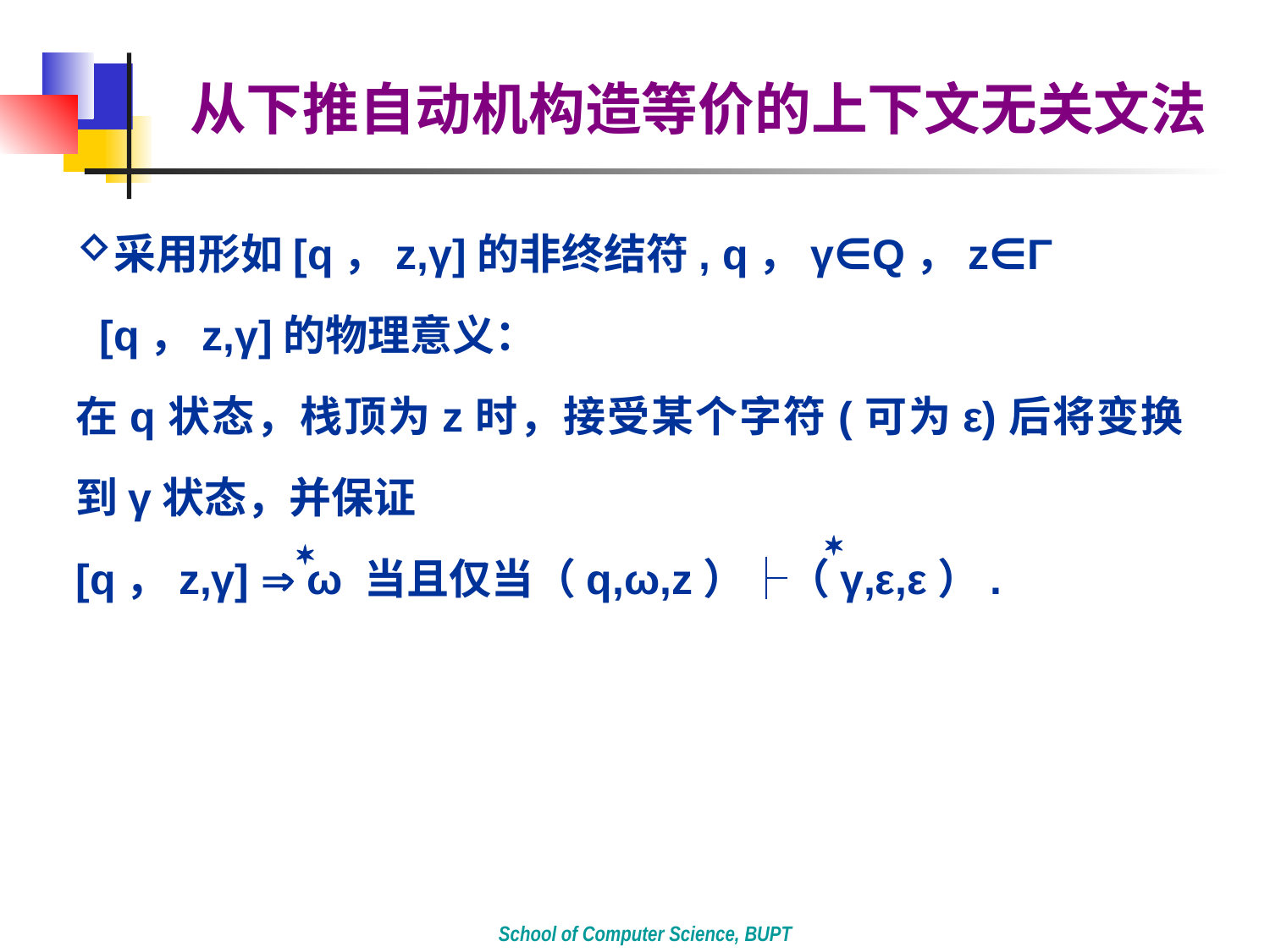

从下推自动机构造等价的上下文无关文法
采用形如[q，z,γ]的非终结符, q，γ∈Q，z∈Γ
  [q，z,γ]的物理意义：
在q状态，栈顶为z时，接受某个字符(可为ε)后将变换到γ状态，并保证
[q，z,γ] ⇒ ω 当且仅当（q,ω,z）├（γ,ε,ε）.

∗
∗
School of Computer Science, BUPT
13